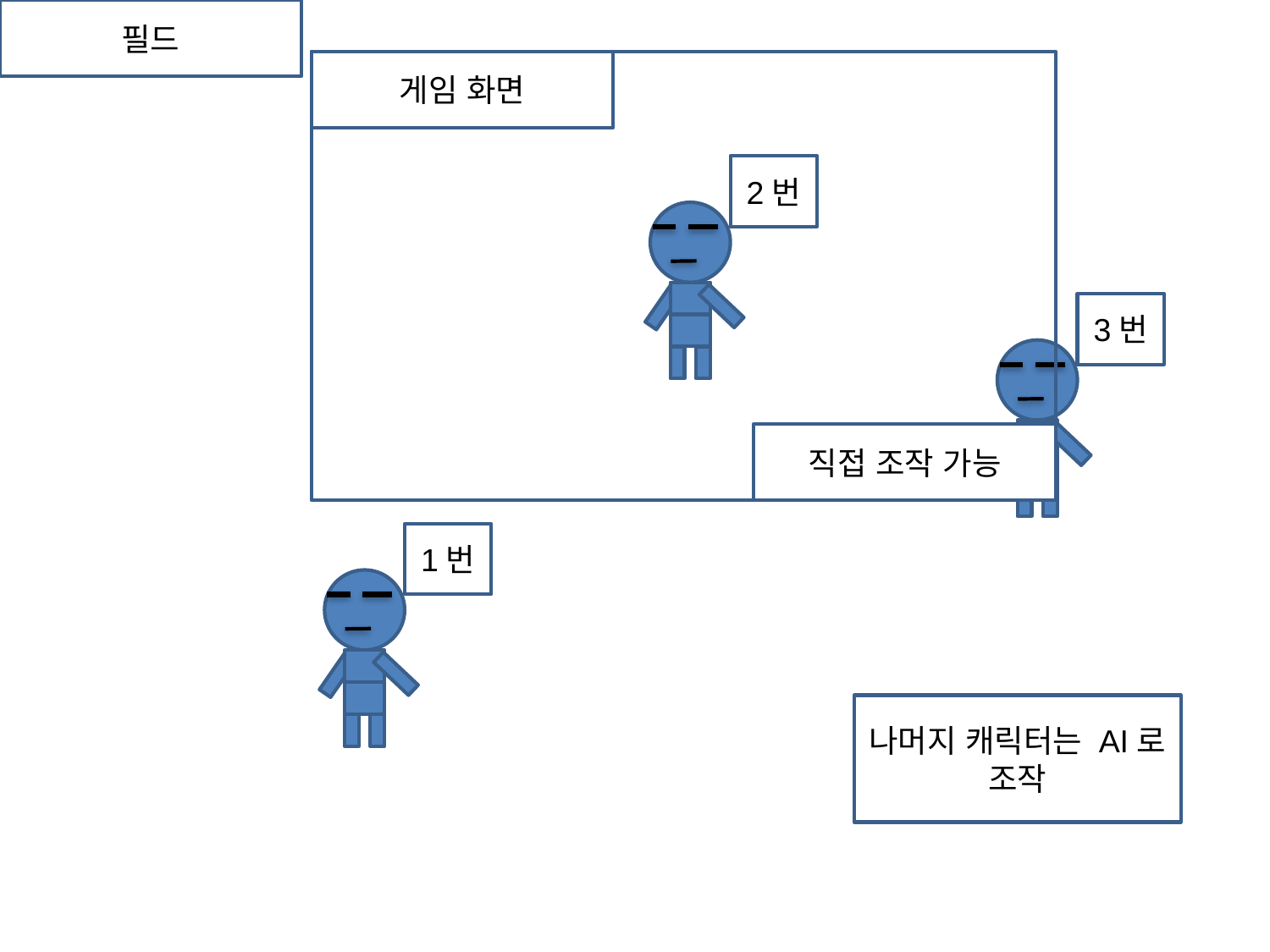

필드
게임 화면

2번

3번

직접 조작 가능
1번

나머지 캐릭터는 AI로 조작